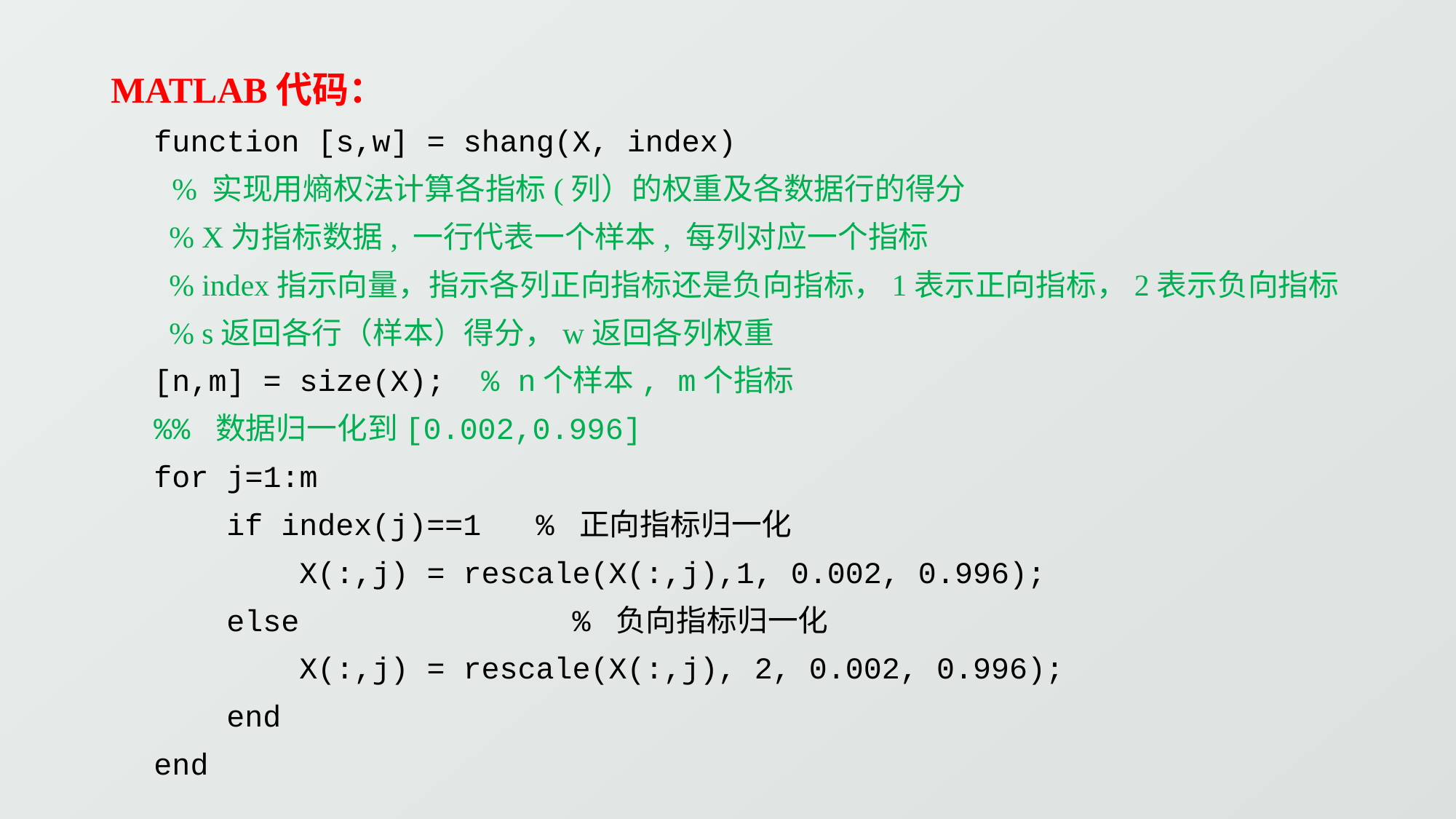

MATLAB代码：
function [s,w] = shang(X, index)
 % 实现用熵权法计算各指标(列）的权重及各数据行的得分
  % X为指标数据, 一行代表一个样本, 每列对应一个指标
  % index指示向量，指示各列正向指标还是负向指标，1表示正向指标，2表示负向指标
  % s返回各行（样本）得分，w返回各列权重
[n,m] = size(X);  % n个样本, m个指标
%% 数据归一化到[0.002,0.996]
for j=1:m
    if index(j)==1   % 正向指标归一化
        X(:,j) = rescale(X(:,j),1, 0.002, 0.996);
    else               % 负向指标归一化
        X(:,j) = rescale(X(:,j), 2, 0.002, 0.996);
    end
end